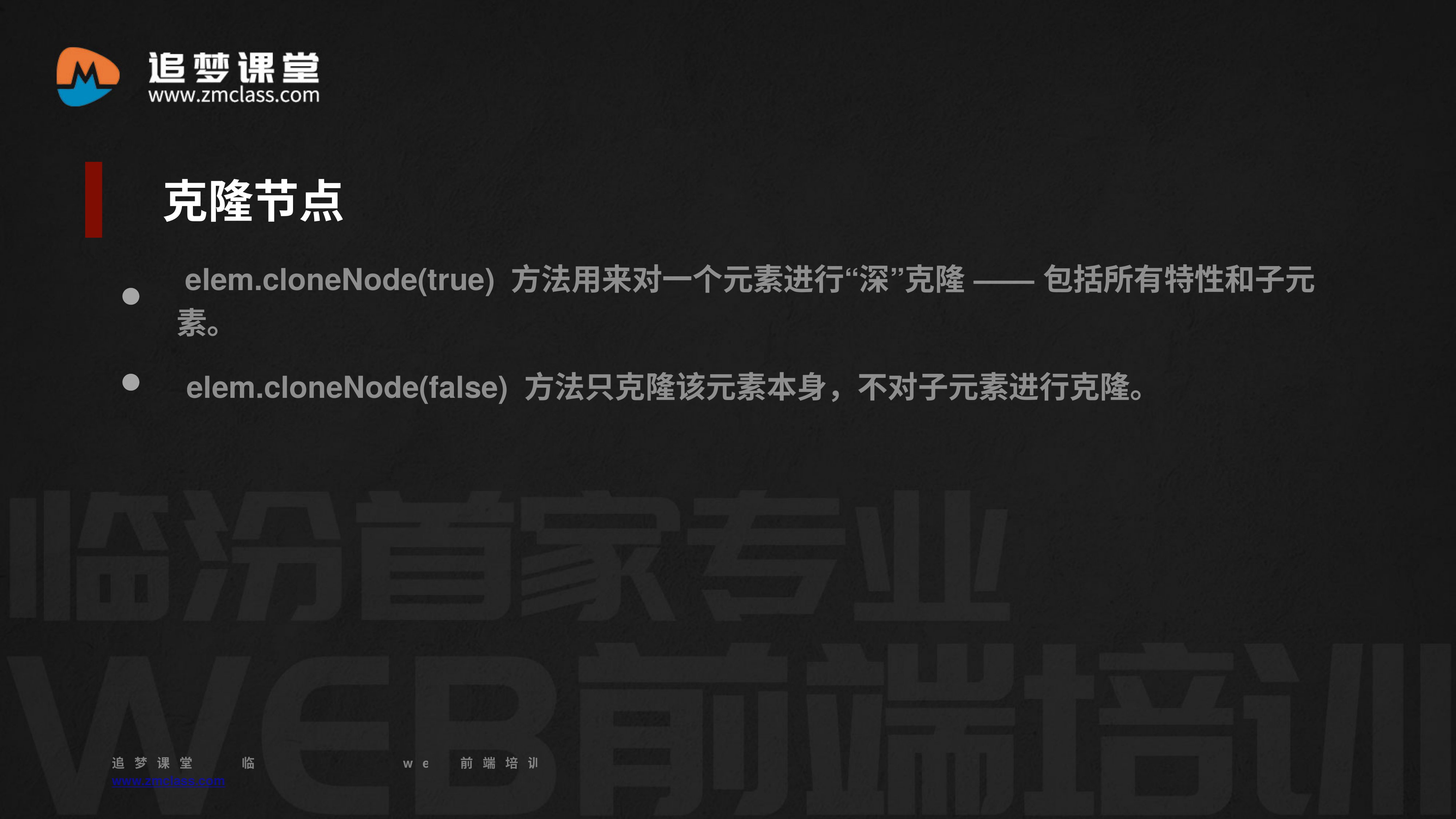

克隆节点
 elem.cloneNode(true) 方法用来对一个元素进行“深”克隆 —— 包括所有特性和子元素。

 elem.cloneNode(false) 方法只克隆该元素本身，不对子元素进行克隆。

追梦课堂   临汾首家专业的web前端培训机构                                                          www.zmclass.com
17